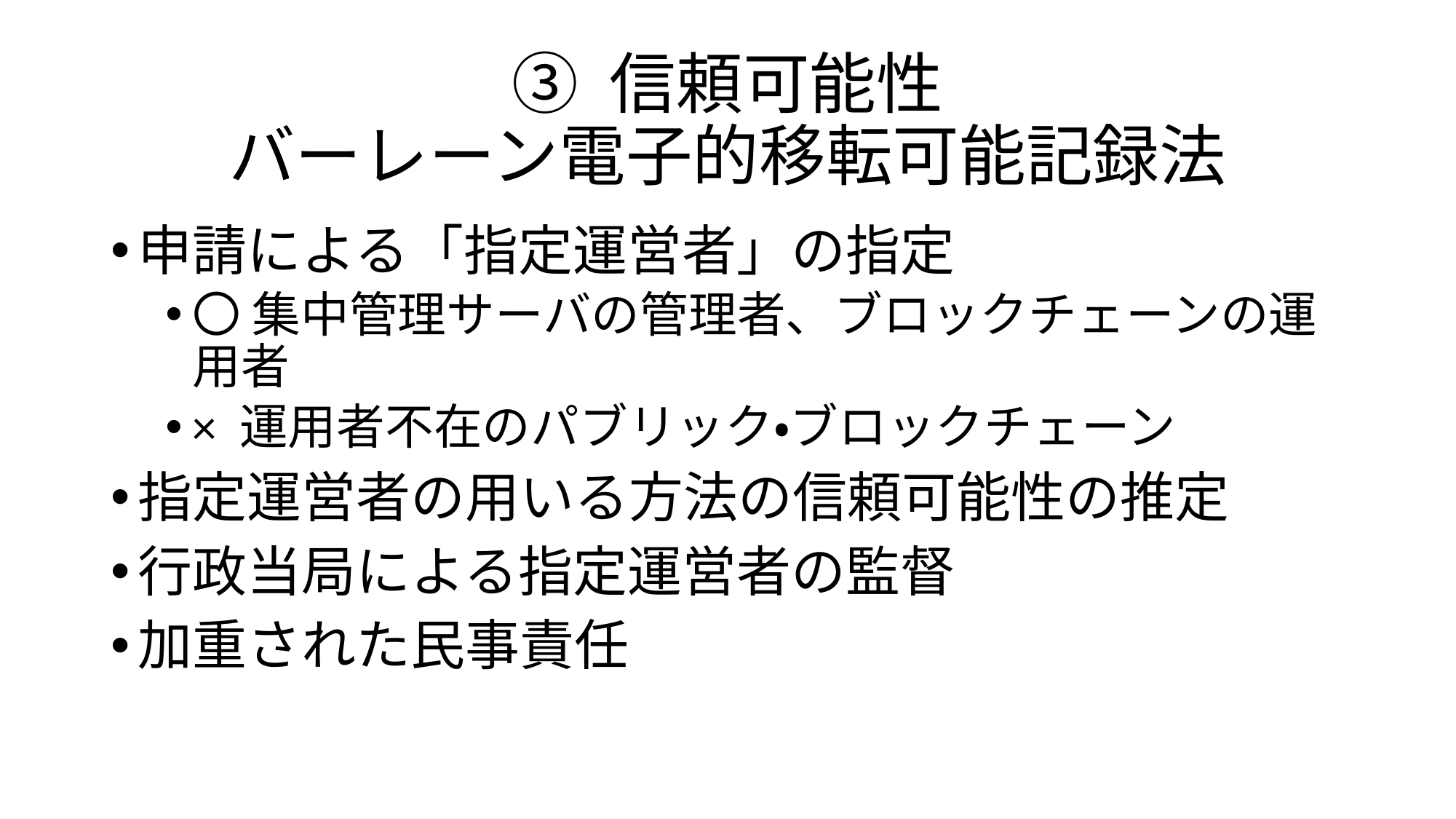

# ③ 信頼可能性 バーレーン電子的移転可能記録法
申請による「指定運営者」の指定
〇 集中管理サーバの管理者、ブロックチェーンの運用者
× 運用者不在のパブリック・ブロックチェーン
指定運営者の用いる方法の信頼可能性の推定
行政当局による指定運営者の監督
加重された民事責任